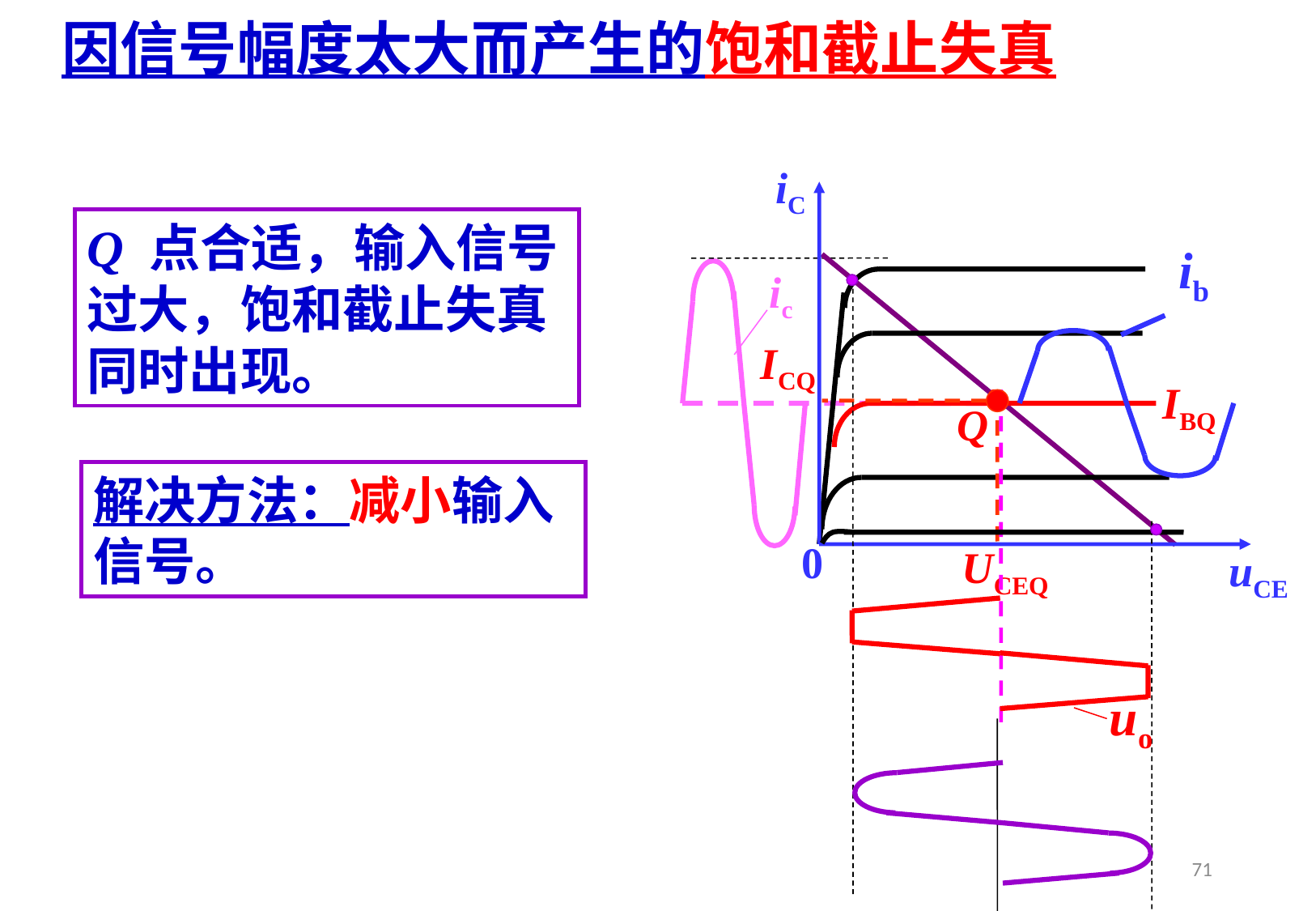

因信号幅度太大而产生的饱和截止失真
iC

uCE

Q 点合适，输入信号过大，饱和截止失真同时出现。
ib

ic

ICQ

IBQ

Q

UCEQ
解决方法：减小输入信号。

0

uo

71